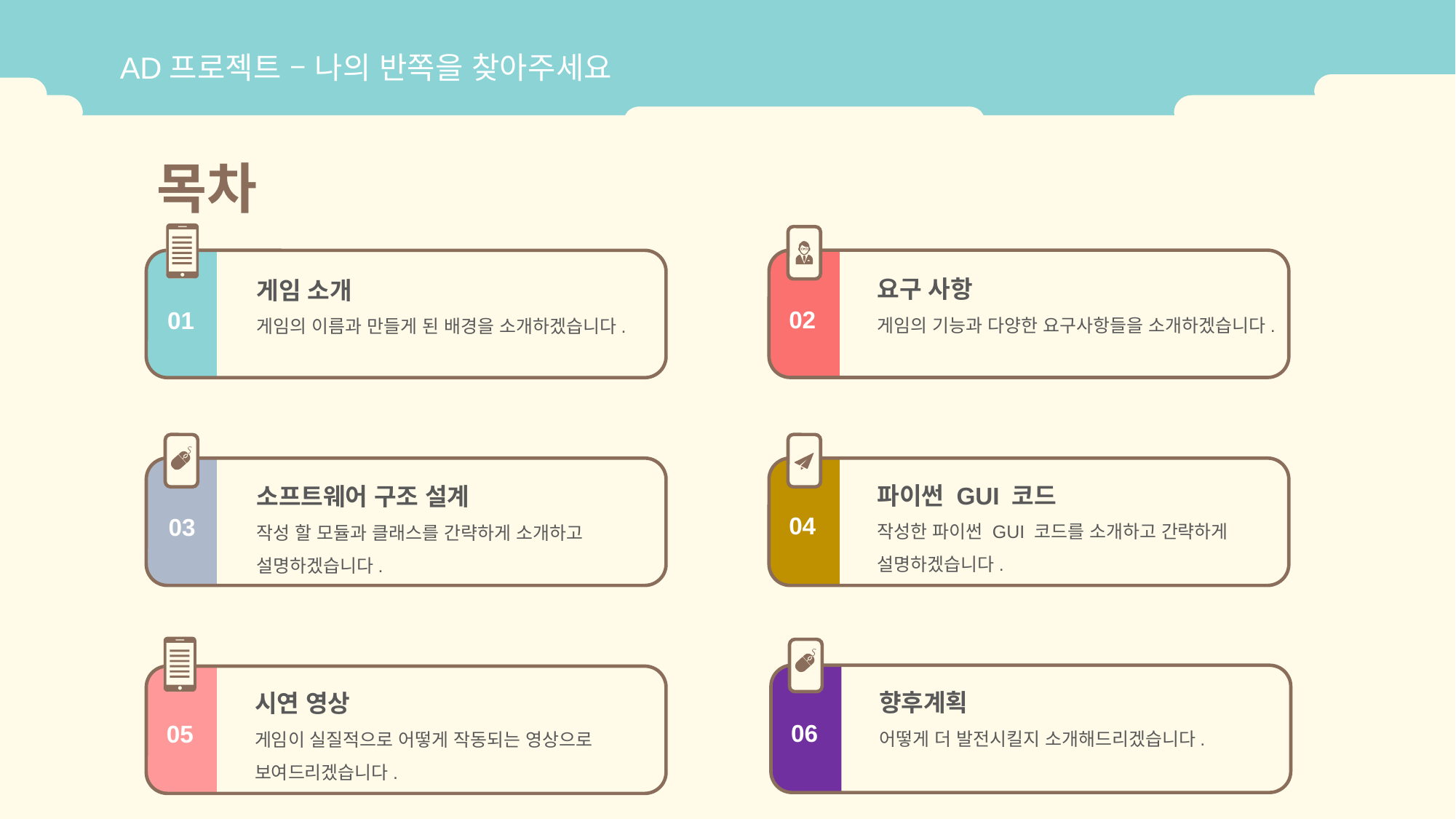

AD프로젝트 – 나의 반쪽을 찾아주세요
목차

요구 사항
게임의 기능과 다양한 요구사항들을 소개하겠습니다.
게임 소개
게임의 이름과 만들게 된 배경을 소개하겠습니다.
02
01

파이썬 GUI 코드
작성한 파이썬 GUI 코드를 소개하고 간략하게
설명하겠습니다.
소프트웨어 구조 설계
작성 할 모듈과 클래스를 간략하게 소개하고
설명하겠습니다.
04
03

향후계획
어떻게 더 발전시킬지 소개해드리겠습니다.
시연 영상
게임이 실질적으로 어떻게 작동되는 영상으로
보여드리겠습니다.
06
05